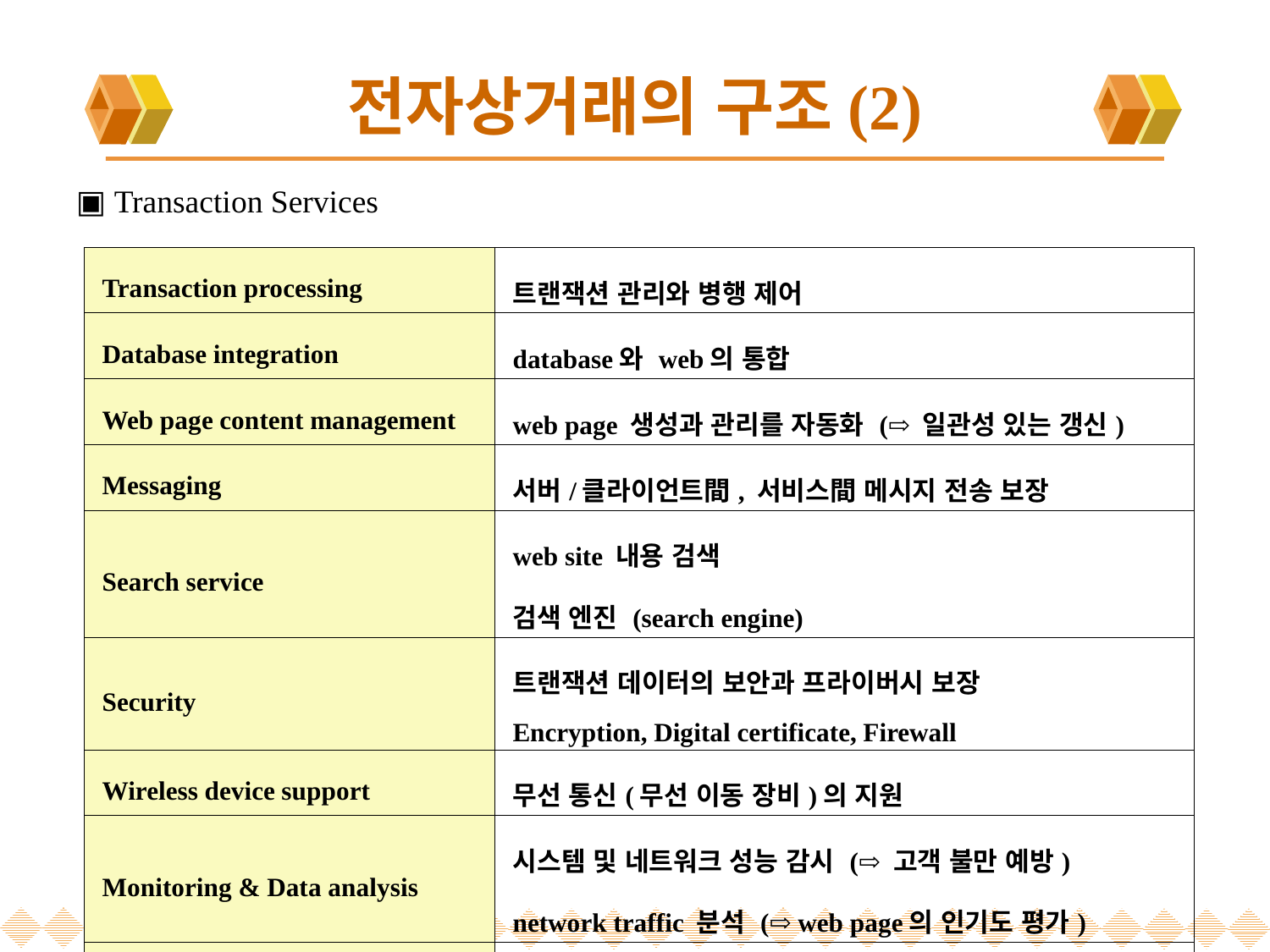

# 전자상거래의 구조(2)
▣ Transaction Services
| Transaction processing | 트랜잭션 관리와 병행 제어 |
| --- | --- |
| Database integration | database와 web의 통합 |
| Web page content management | web page 생성과 관리를 자동화 (⇨ 일관성 있는 갱신) |
| Messaging | 서버/클라이언트間, 서비스間 메시지 전송 보장 |
| Search service | web site 내용 검색 검색 엔진 (search engine) |
| Security | 트랜잭션 데이터의 보안과 프라이버시 보장 Encryption, Digital certificate, Firewall |
| Wireless device support | 무선 통신(무선 이동 장비)의 지원 |
| Monitoring & Data analysis | 시스템 및 네트워크 성능 감시 (⇨ 고객 불만 예방) network traffic 분석 (⇨ web page의 인기도 평가) |
| Load balancing | 부하 검사에 근거한 부하 분산 |